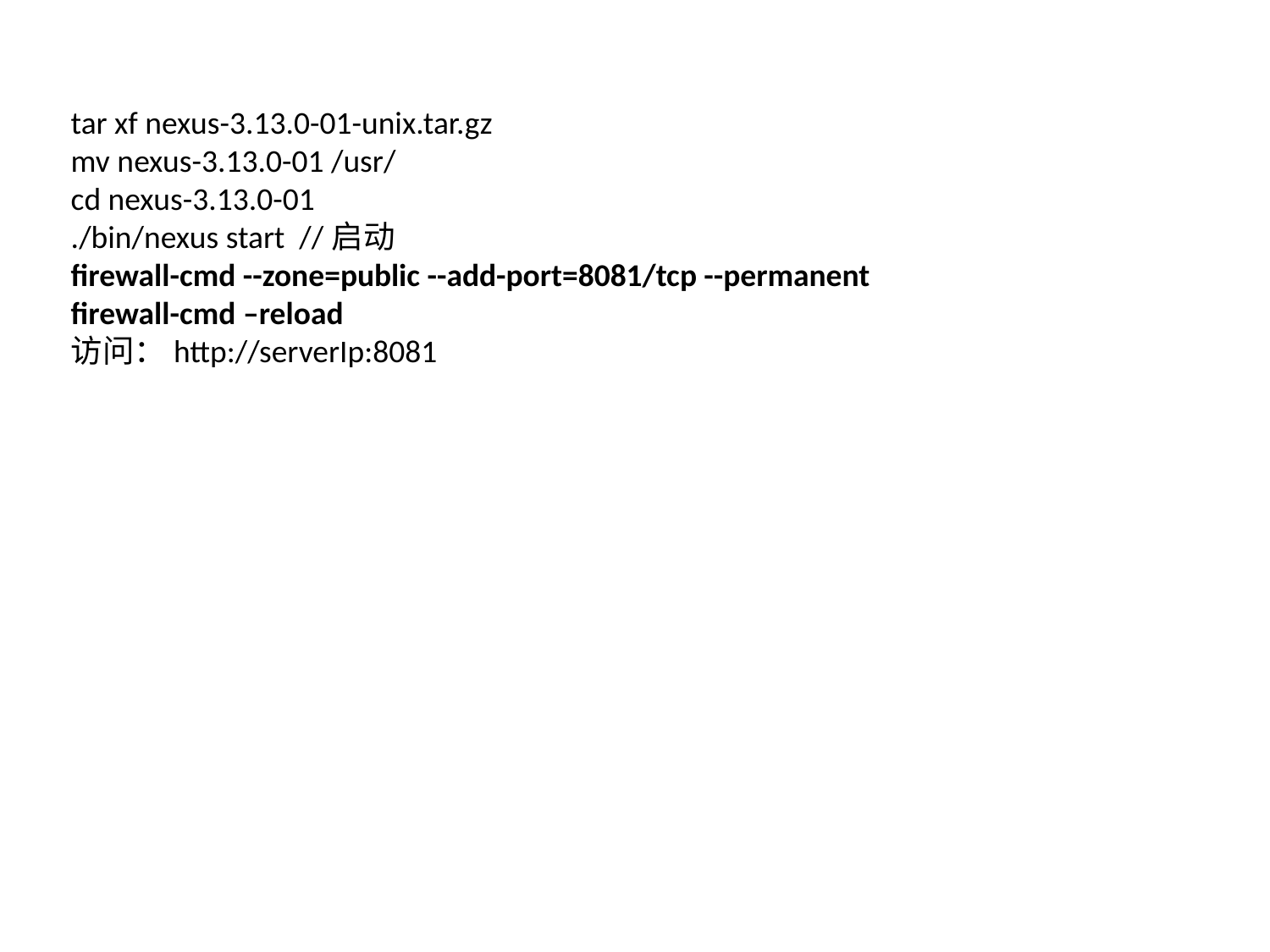

tar xf nexus-3.13.0-01-unix.tar.gz
mv nexus-3.13.0-01 /usr/
cd nexus-3.13.0-01
./bin/nexus start  //启动
firewall-cmd --zone=public --add-port=8081/tcp --permanent
firewall-cmd –reload
访问：http://serverIp:8081